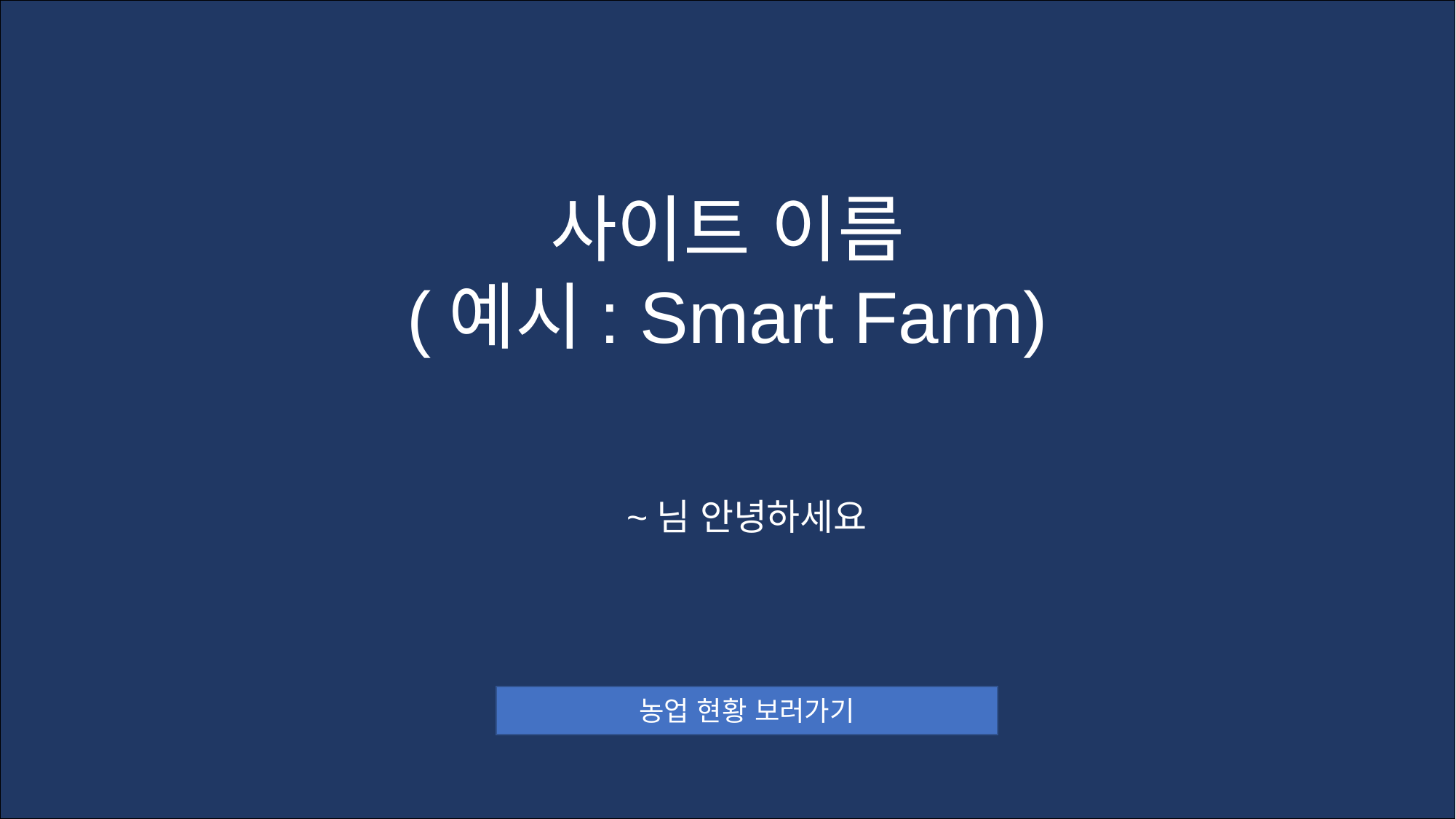

사이트 이름
(예시: Smart Farm)
~님 안녕하세요
농업 현황 보러가기